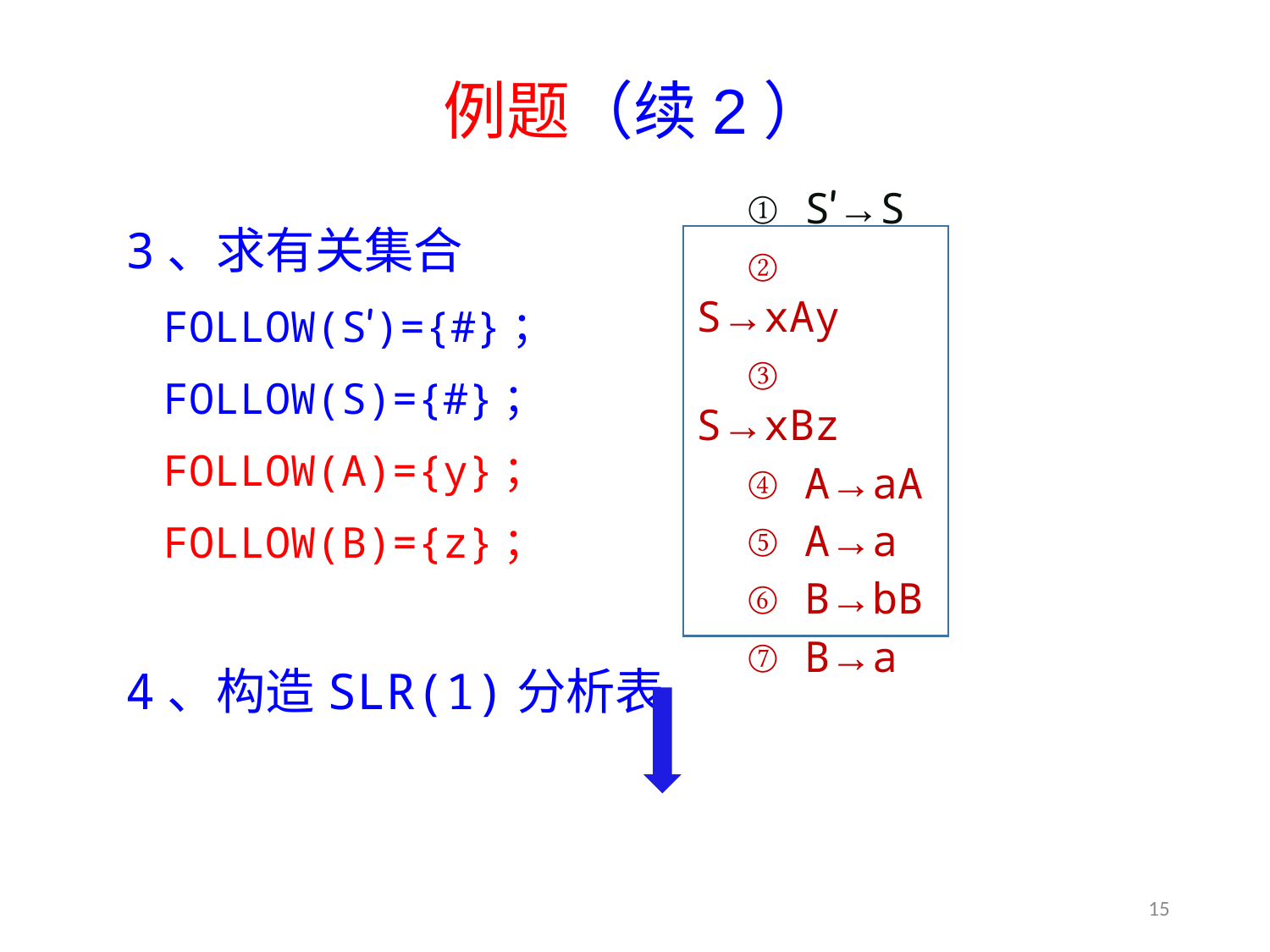

# 例题（续2）
3、求有关集合
FOLLOW(S’)={#}；
FOLLOW(S)={#}；
FOLLOW(A)={y}；
FOLLOW(B)={z}；

4、构造SLR(1)分析表
  ① S’→S
  ② S→xAy
  ③ S→xBz
  ④ A→aA
  ⑤ A→a
  ⑥ B→bB
  ⑦ B→a

15